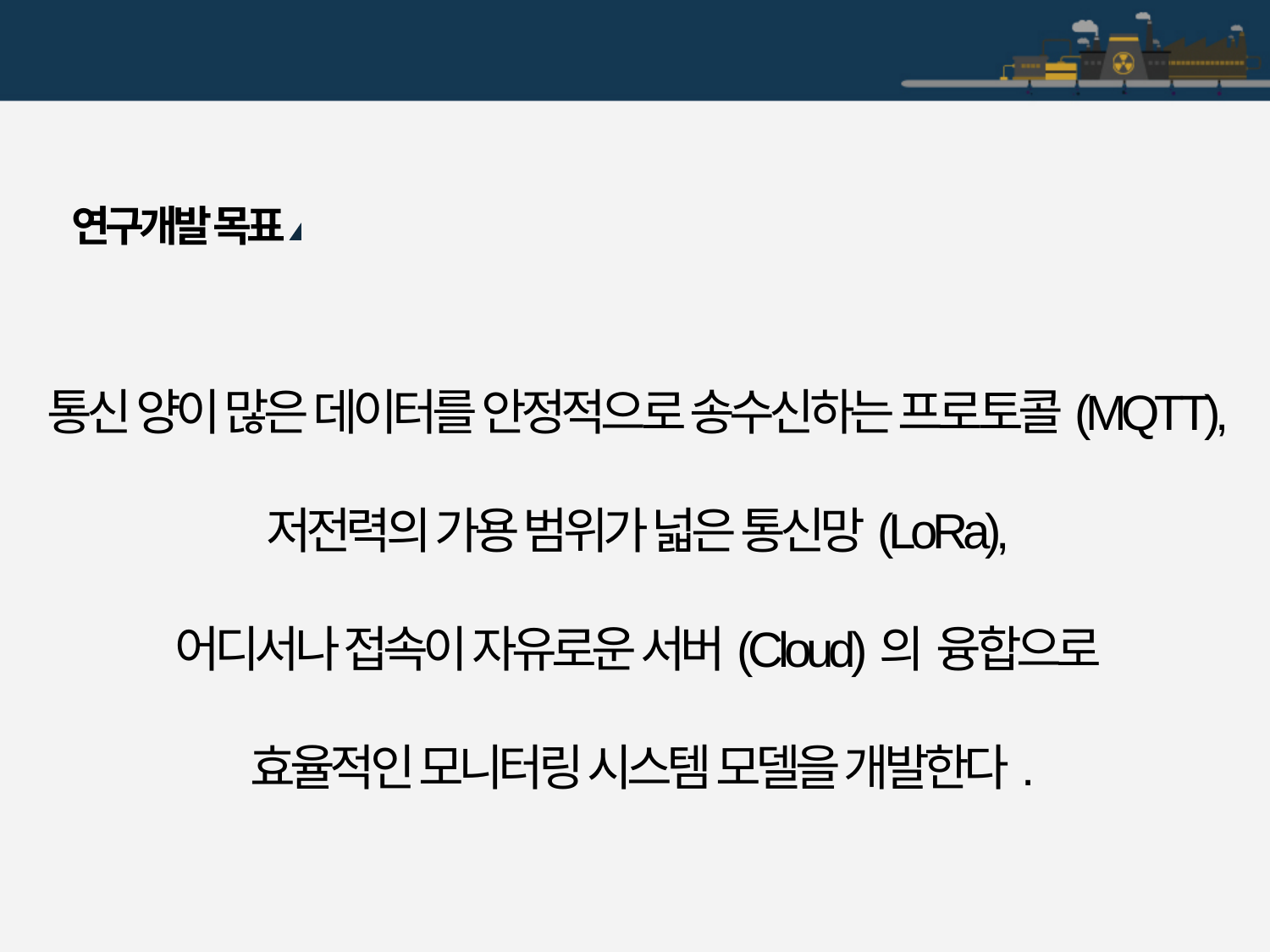

1  종합설계 개요
연구개발 목표

통신 양이 많은 데이터를 안정적으로 송수신하는 프로토콜(MQTT),

저전력의 가용 범위가 넓은 통신망(LoRa),

어디서나 접속이 자유로운 서버(Cloud)의  융합으로

효율적인 모니터링 시스템 모델을 개발한다.